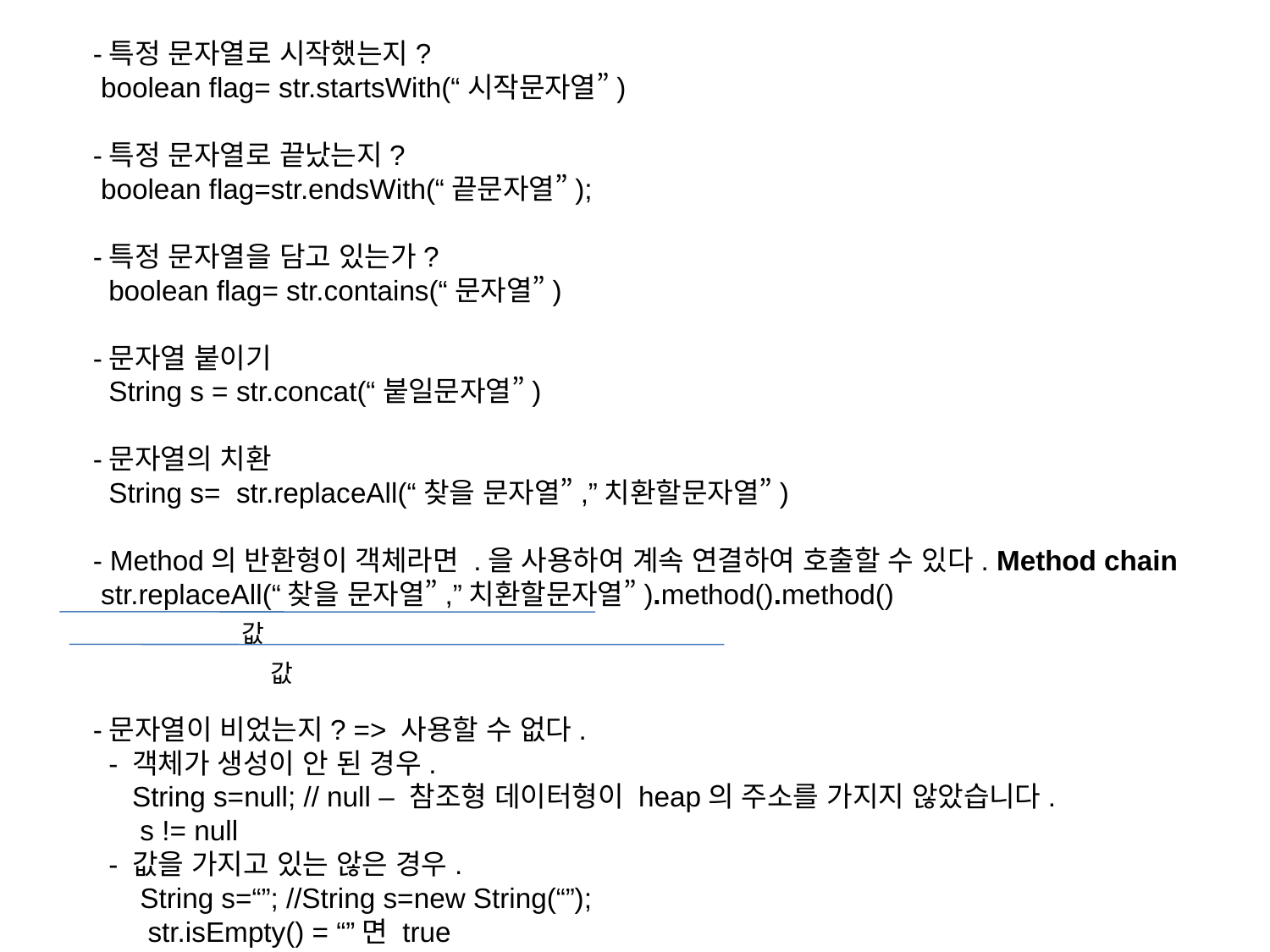

-특정 문자열로 시작했는지?
 boolean flag= str.startsWith(“시작문자열”)

-특정 문자열로 끝났는지?
 boolean flag=str.endsWith(“끝문자열”);

-특정 문자열을 담고 있는가?
  boolean flag= str.contains(“문자열”)

-문자열 붙이기
  String s = str.concat(“붙일문자열”)

-문자열의 치환
  String s=  str.replaceAll(“찾을 문자열”,”치환할문자열”)

- Method의 반환형이 객체라면 .을 사용하여 계속 연결하여 호출할 수 있다. Method chain
 str.replaceAll(“찾을 문자열”,”치환할문자열”).method().method()

-문자열이 비었는지? => 사용할 수 없다.
  - 객체가 생성이 안 된 경우.
     String s=null; // null – 참조형 데이터형이 heap의 주소를 가지지 않았습니다.
      s != null
  - 값을 가지고 있는 않은 경우.
      String s=“”; //String s=new String(“”);
       str.isEmpty() = “”면 true

값
값